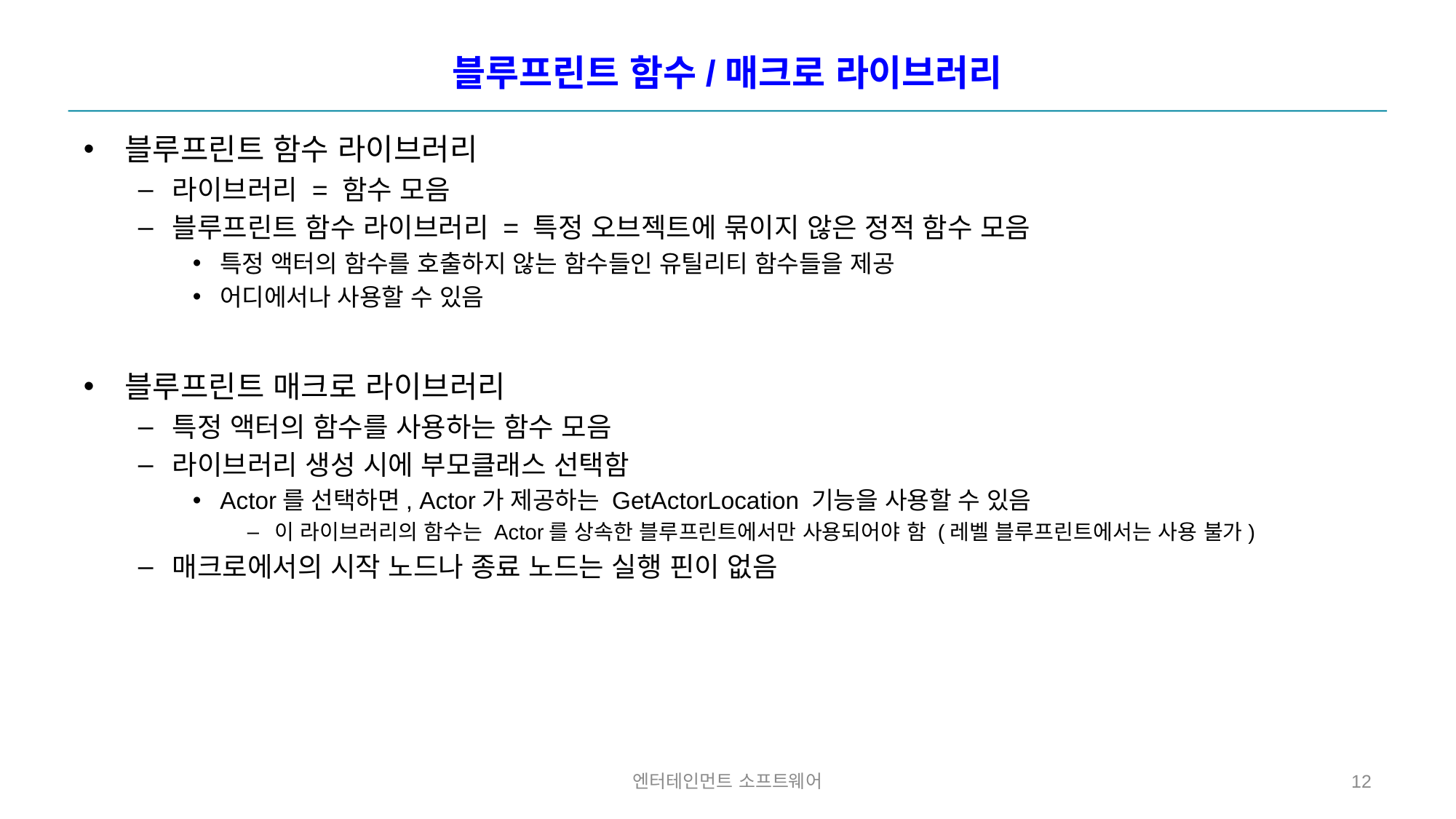

# 블루프린트 함수/매크로 라이브러리
블루프린트 함수 라이브러리
라이브러리 = 함수 모음
블루프린트 함수 라이브러리 = 특정 오브젝트에 묶이지 않은 정적 함수 모음
특정 액터의 함수를 호출하지 않는 함수들인 유틸리티 함수들을 제공
어디에서나 사용할 수 있음

블루프린트 매크로 라이브러리
특정 액터의 함수를 사용하는 함수 모음
라이브러리 생성 시에 부모클래스 선택함
Actor를 선택하면, Actor가 제공하는 GetActorLocation 기능을 사용할 수 있음
이 라이브러리의 함수는 Actor를 상속한 블루프린트에서만 사용되어야 함 (레벨 블루프린트에서는 사용 불가)
매크로에서의 시작 노드나 종료 노드는 실행 핀이 없음

엔터테인먼트 소프트웨어
12